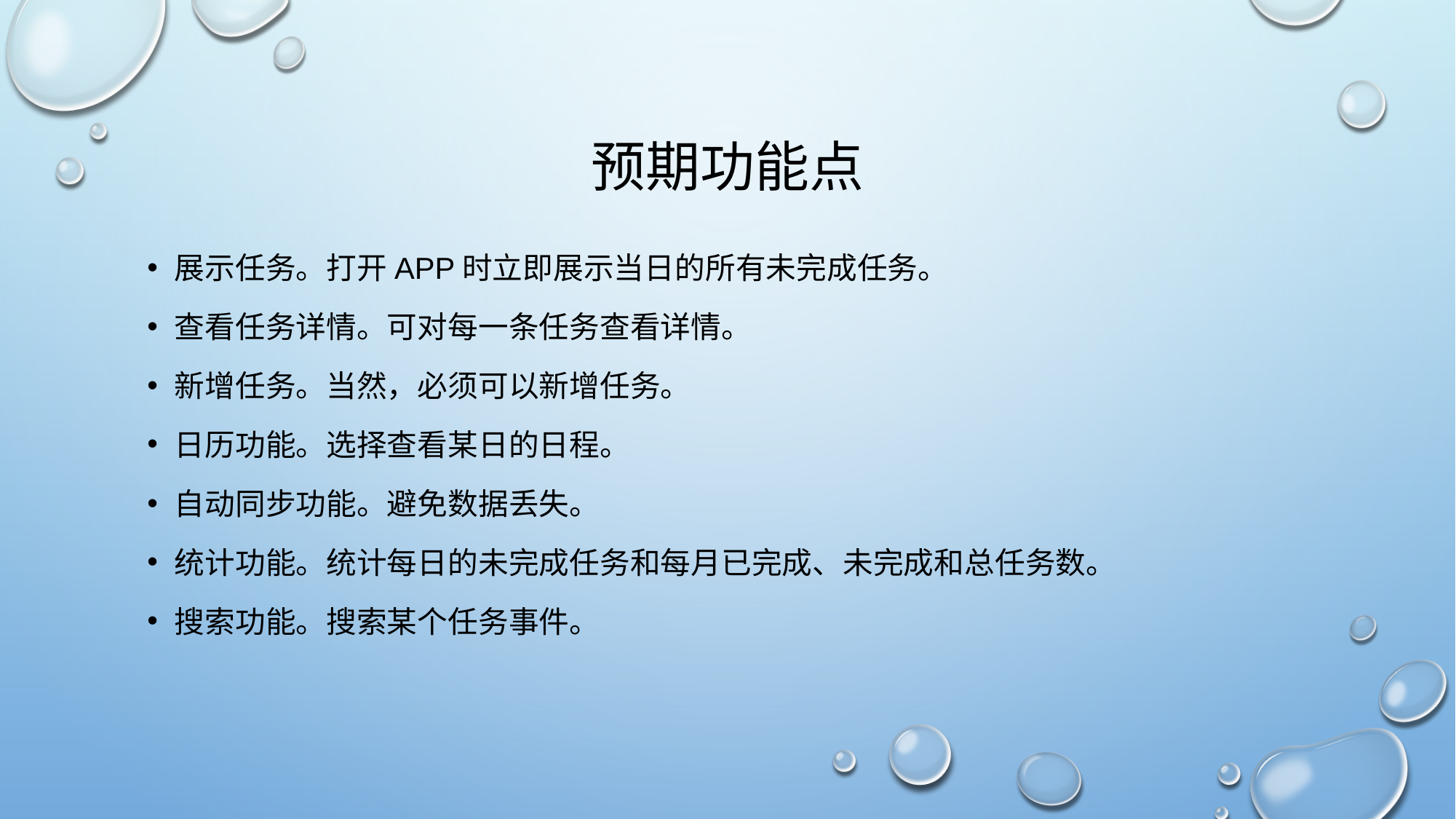

# 预期功能点
展示任务。打开APP时立即展示当日的所有未完成任务。
查看任务详情。可对每一条任务查看详情。
新增任务。当然，必须可以新增任务。
日历功能。选择查看某日的日程。
自动同步功能。避免数据丢失。
统计功能。统计每日的未完成任务和每月已完成、未完成和总任务数。
搜索功能。搜索某个任务事件。